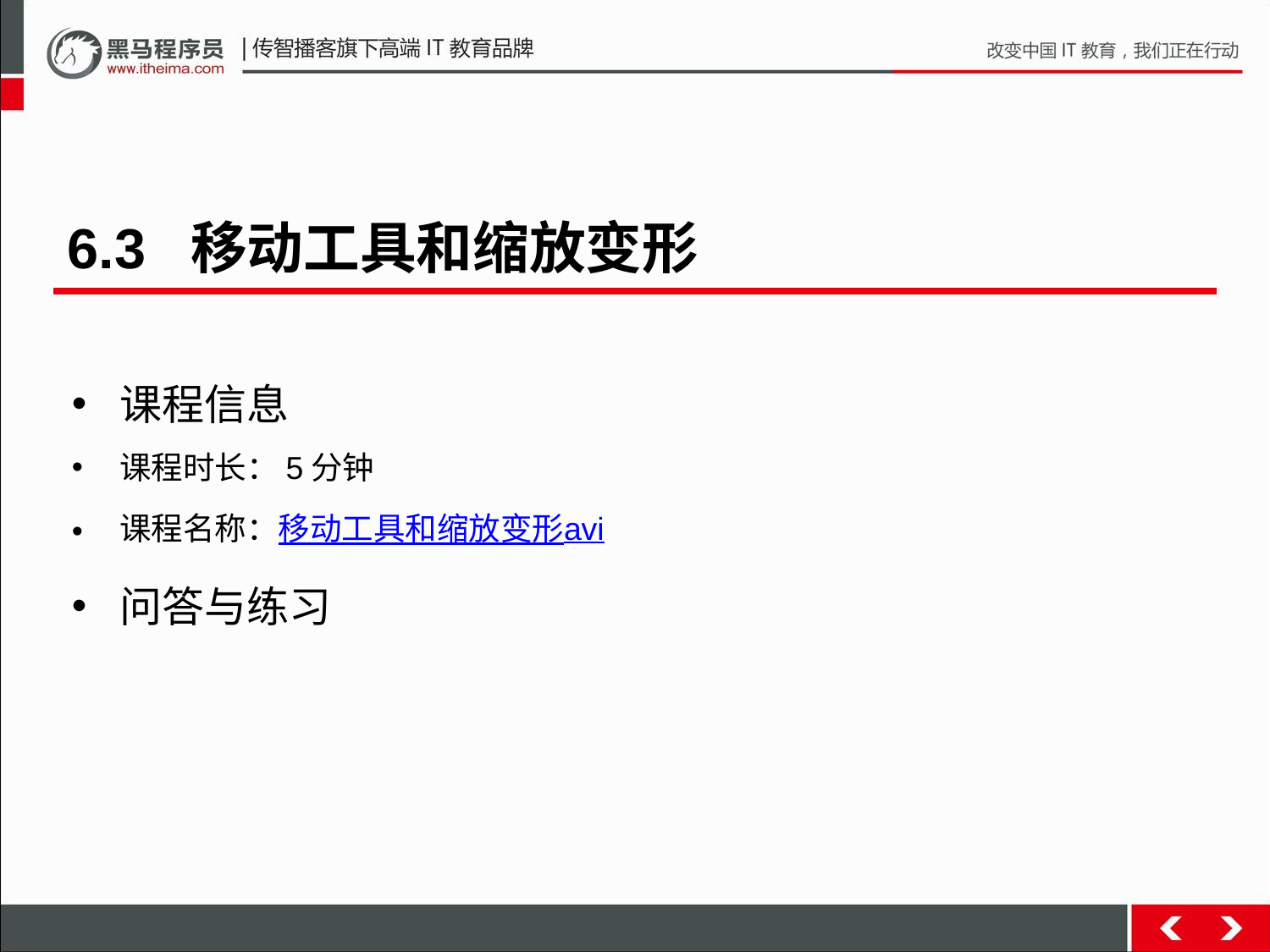

6.3  移动工具和缩放变形
课程信息
课程时长：5分钟
课程名称：移动工具和缩放变形avi
问答与练习